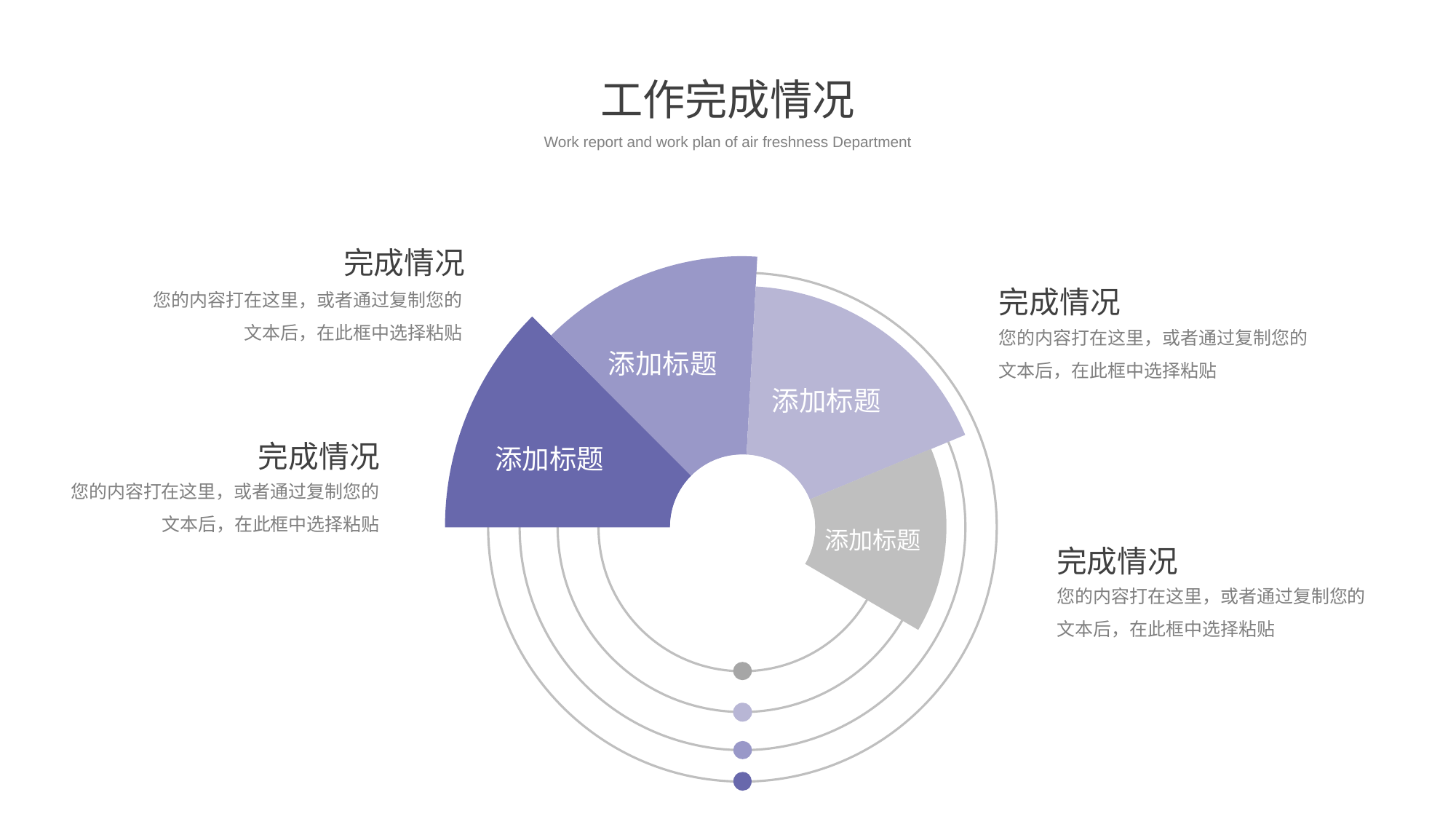

工作完成情况
工作完成情况
Work report and work plan of air freshness Department
完成情况

添加标题

添加标题

添加标题

添加标题

完成情况
您的内容打在这里，或者通过复制您的文本后，在此框中选择粘贴
您的内容打在这里，或者通过复制您的文本后，在此框中选择粘贴
完成情况
您的内容打在这里，或者通过复制您的文本后，在此框中选择粘贴
完成情况
您的内容打在这里，或者通过复制您的文本后，在此框中选择粘贴